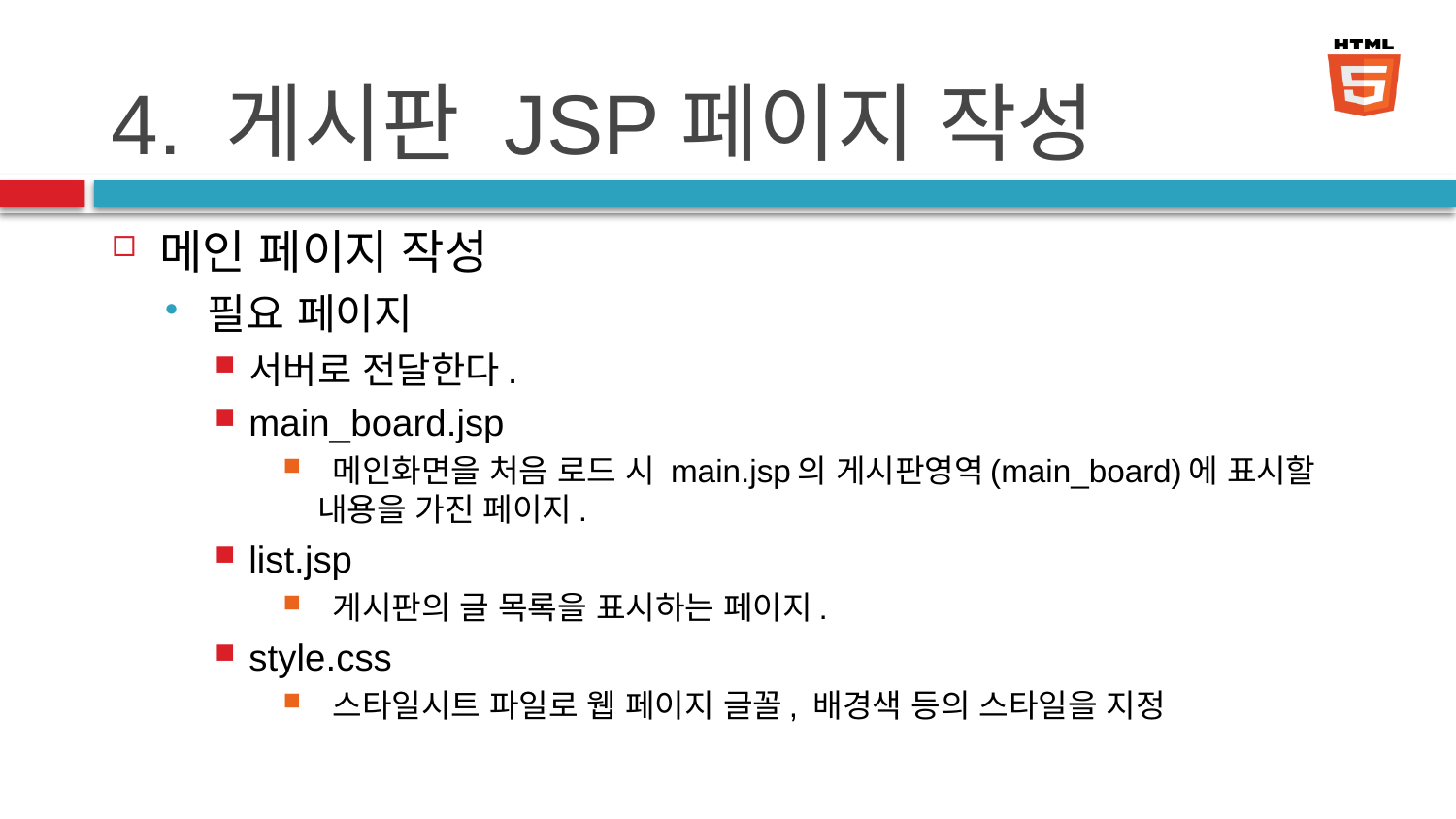

# 4. 게시판 JSP페이지 작성
메인 페이지 작성
필요 페이지
서버로 전달한다.
main_board.jsp
 메인화면을 처음 로드 시 main.jsp의 게시판영역(main_board)에 표시할 내용을 가진 페이지.
list.jsp
 게시판의 글 목록을 표시하는 페이지.
style.css
 스타일시트 파일로 웹 페이지 글꼴, 배경색 등의 스타일을 지정